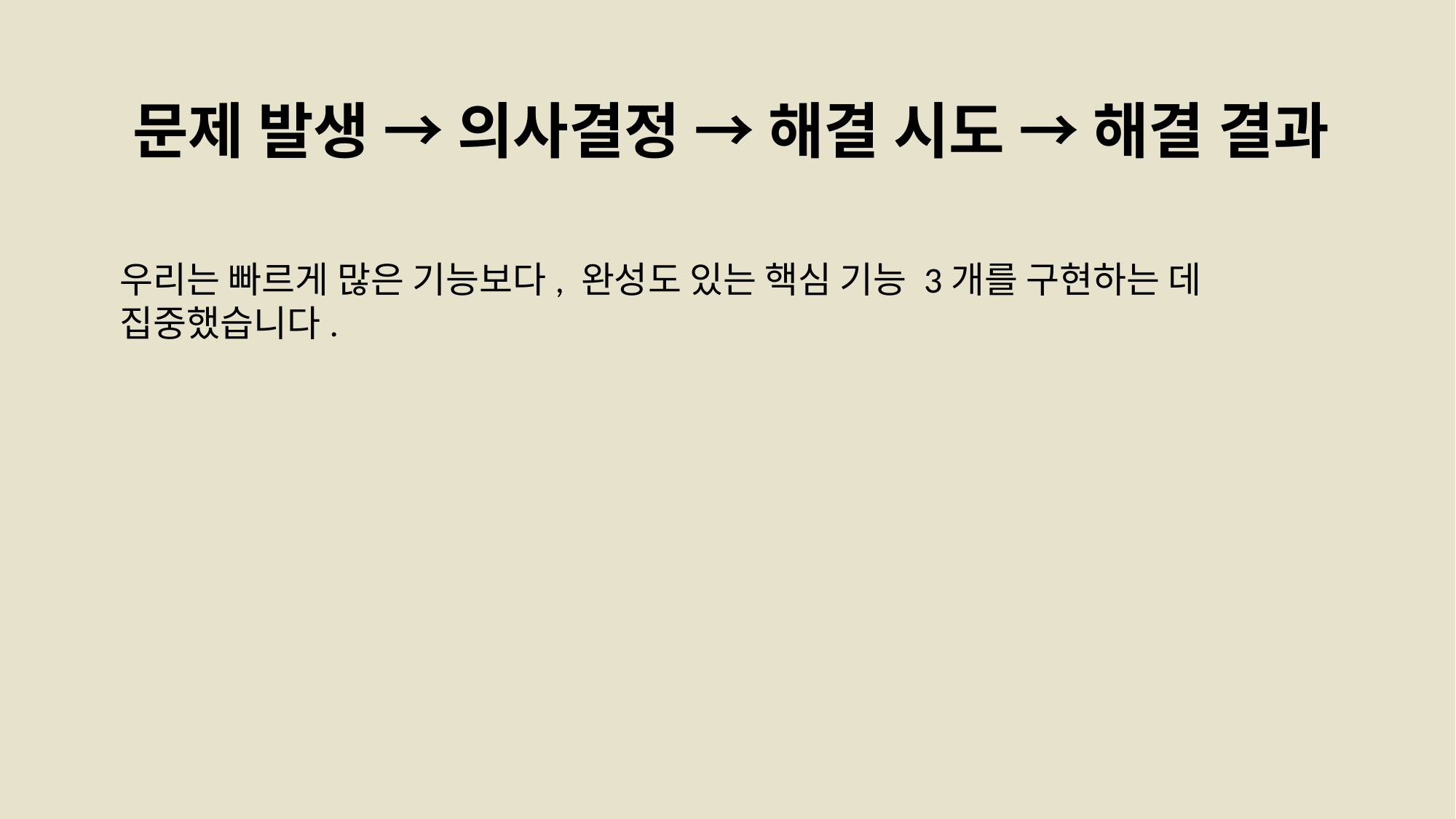

문제 발생 → 의사결정 → 해결 시도 → 해결 결과

우리는 빠르게 많은 기능보다, 완성도 있는 핵심 기능 3개를 구현하는 데 집중했습니다.